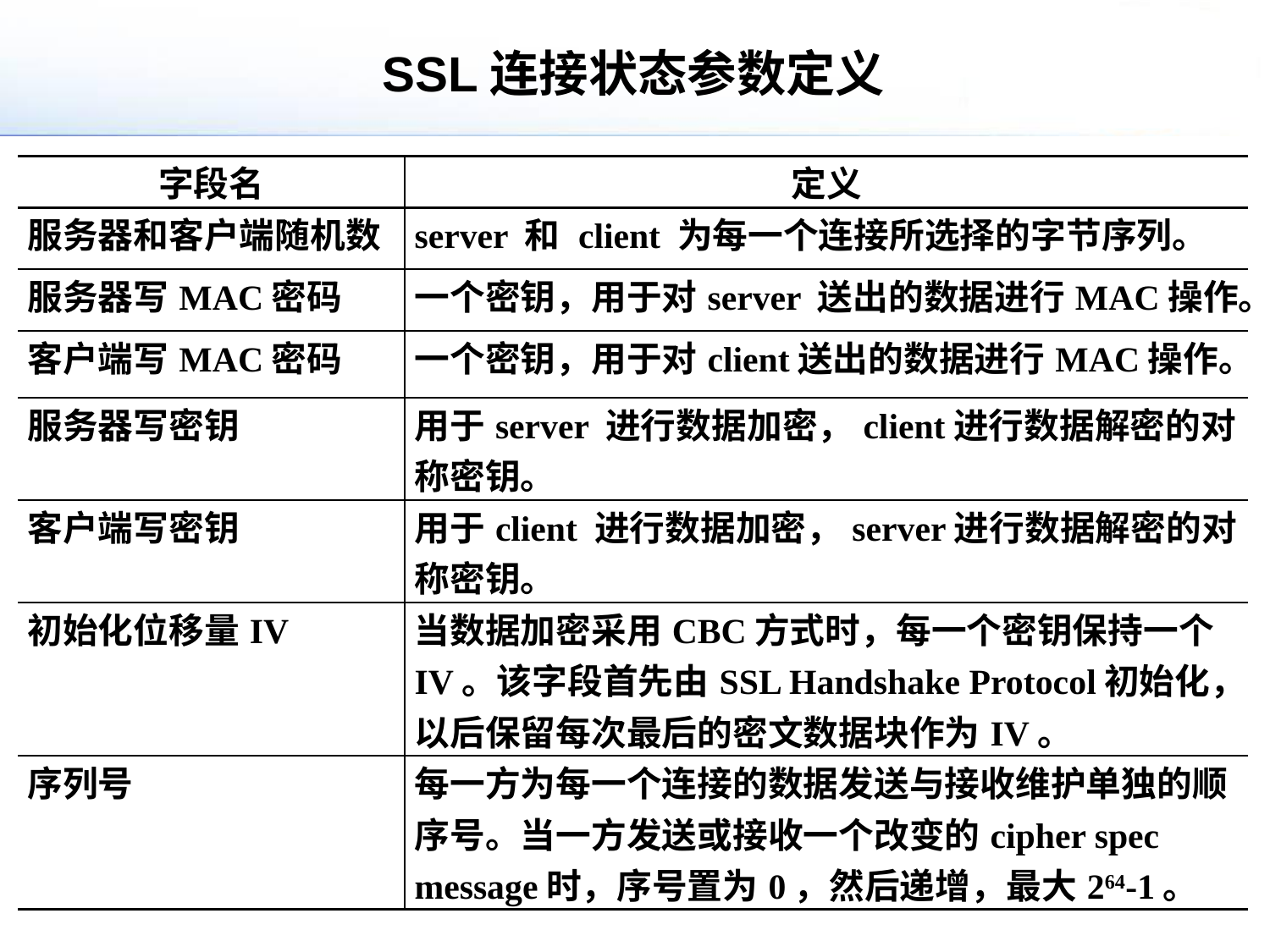

SSL连接状态参数定义
| 字段名 | 定义 |
| --- | --- |
| 服务器和客户端随机数 | server 和 client 为每一个连接所选择的字节序列。 |
| 服务器写MAC密码 | 一个密钥，用于对server 送出的数据进行MAC操作。 |
| 客户端写MAC密码 | 一个密钥，用于对client送出的数据进行MAC操作。 |
| 服务器写密钥 | 用于server 进行数据加密，client进行数据解密的对称密钥。 |
| 客户端写密钥 | 用于client 进行数据加密，server进行数据解密的对称密钥。 |
| 初始化位移量IV | 当数据加密采用CBC方式时，每一个密钥保持一个IV。该字段首先由SSL Handshake Protocol初始化，以后保留每次最后的密文数据块作为IV。 |
| 序列号 | 每一方为每一个连接的数据发送与接收维护单独的顺序号。当一方发送或接收一个改变的cipher spec message时，序号置为0，然后递增，最大264-1。 |